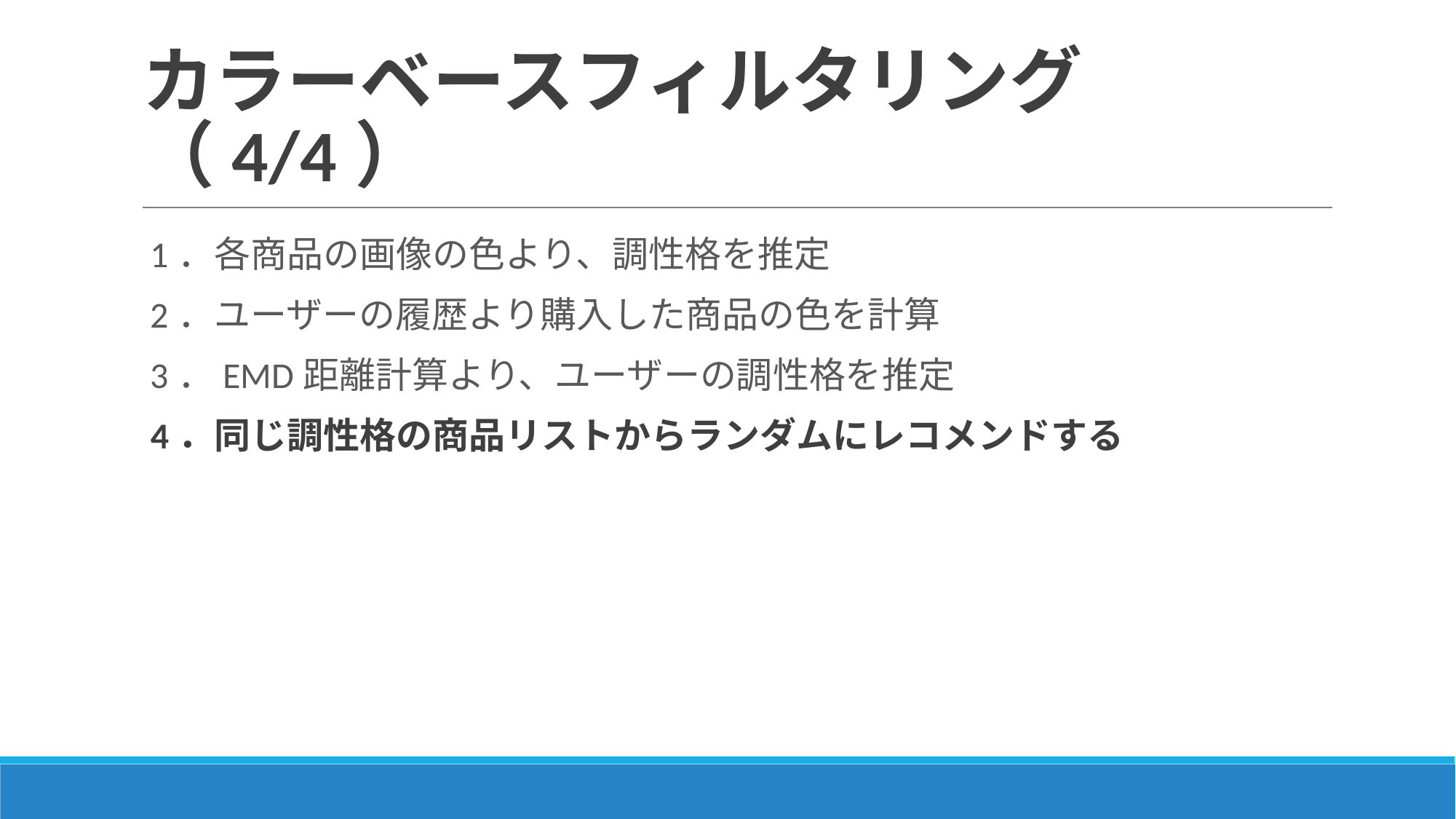

# カラーベースフィルタリング（4/4）
1．各商品の画像の色より、調性格を推定
2．ユーザーの履歴より購入した商品の色を計算
3．EMD距離計算より、ユーザーの調性格を推定
4．同じ調性格の商品リストからランダムにレコメンドする

31